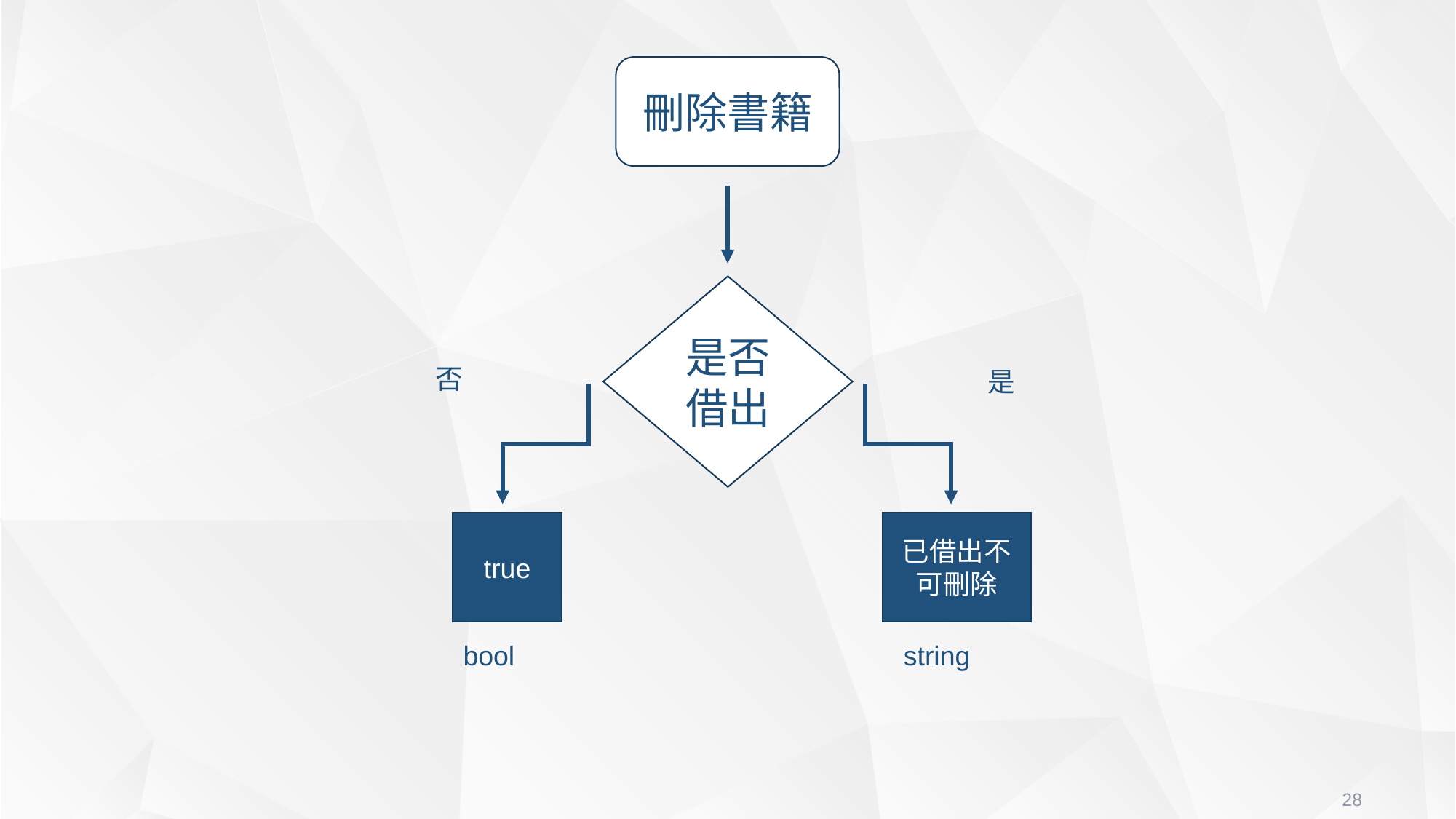

刪除書籍
是否借出
否
是
true
已借出不可刪除
bool
string